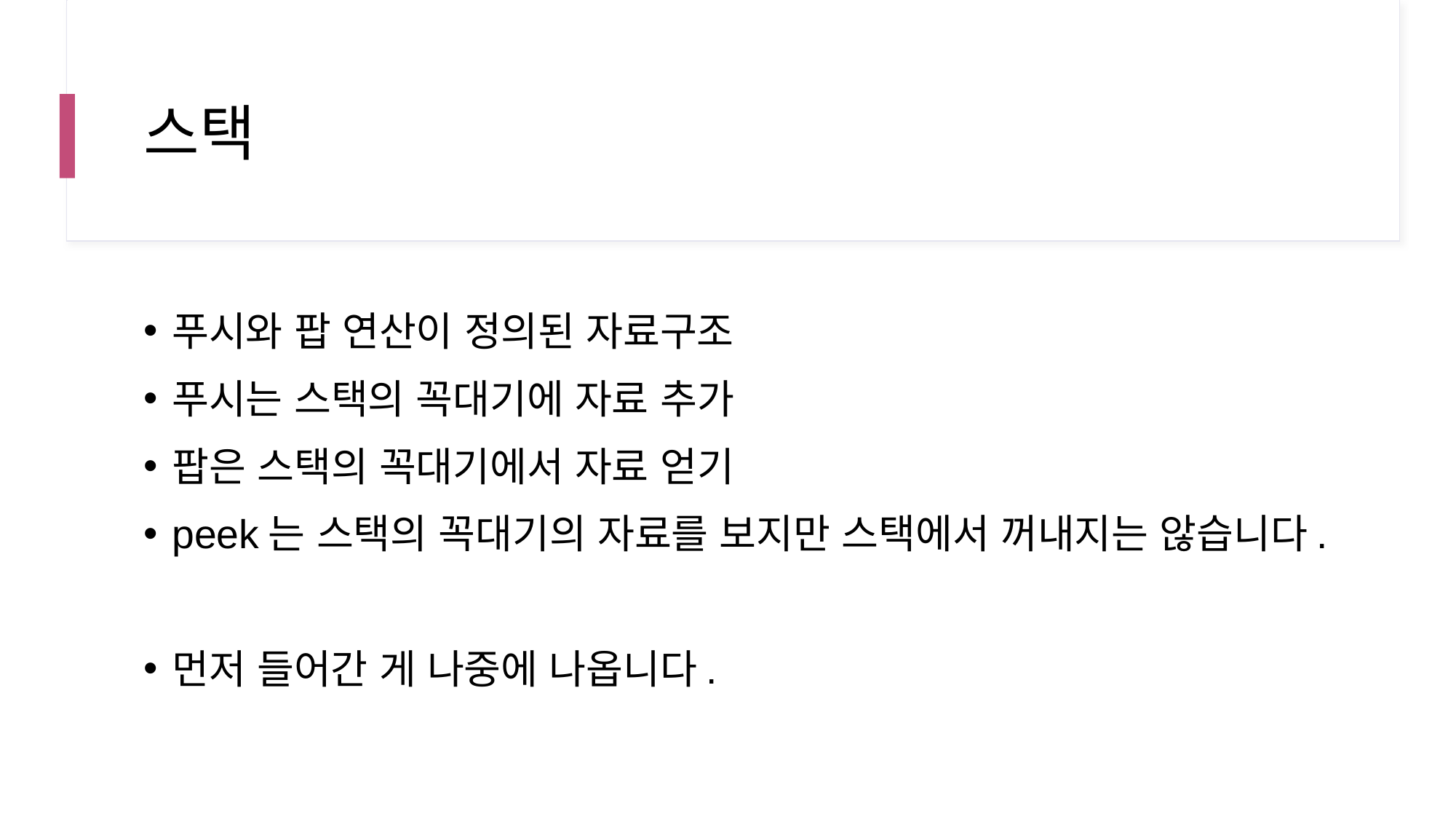

# 스택
푸시와 팝 연산이 정의된 자료구조
푸시는 스택의 꼭대기에 자료 추가
팝은 스택의 꼭대기에서 자료 얻기
peek는 스택의 꼭대기의 자료를 보지만 스택에서 꺼내지는 않습니다.

먼저 들어간 게 나중에 나옵니다.